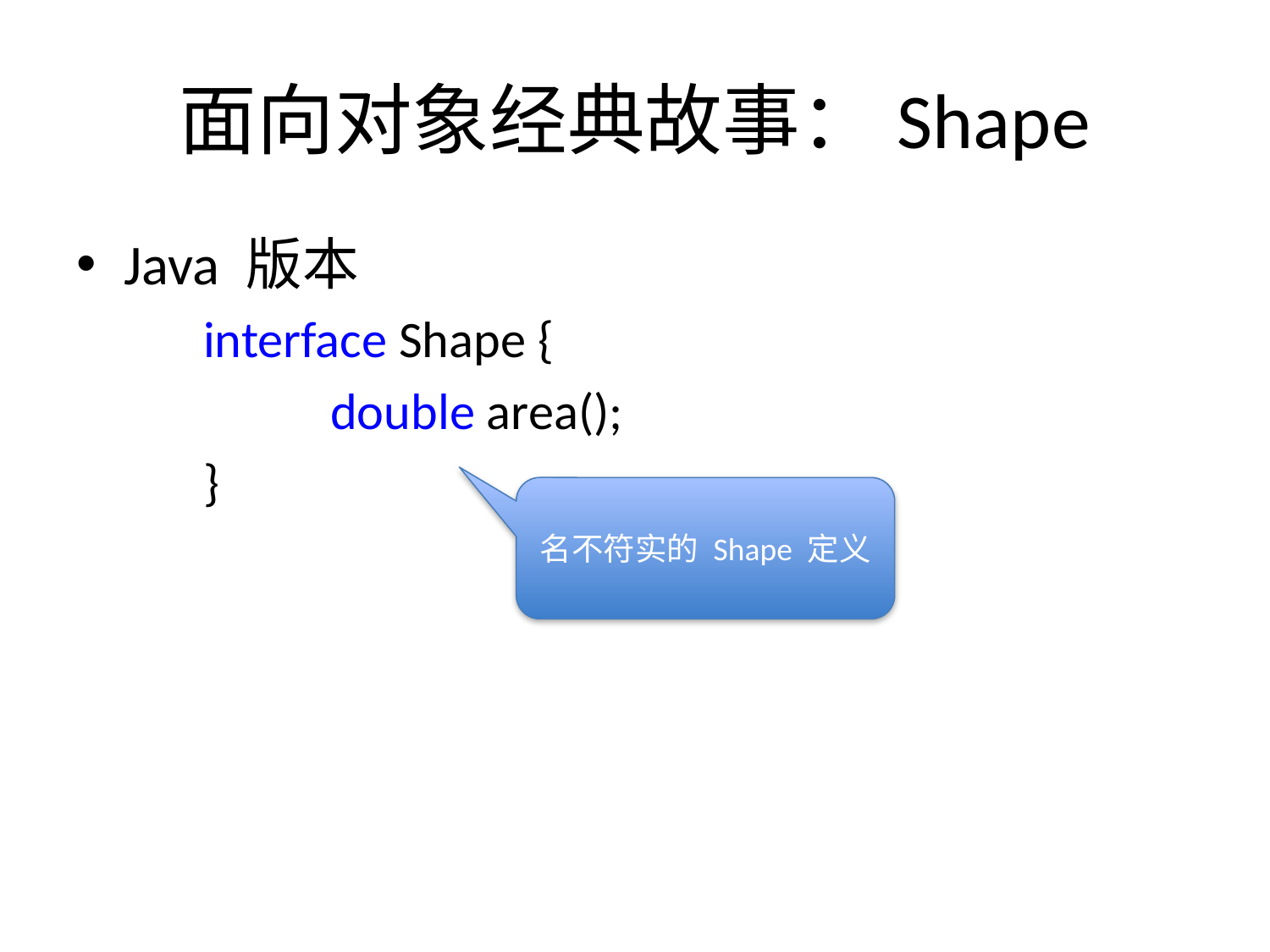

# 面向对象经典故事：Shape
Java 版本
	interface Shape {
		double area();
	}
名不符实的 Shape 定义